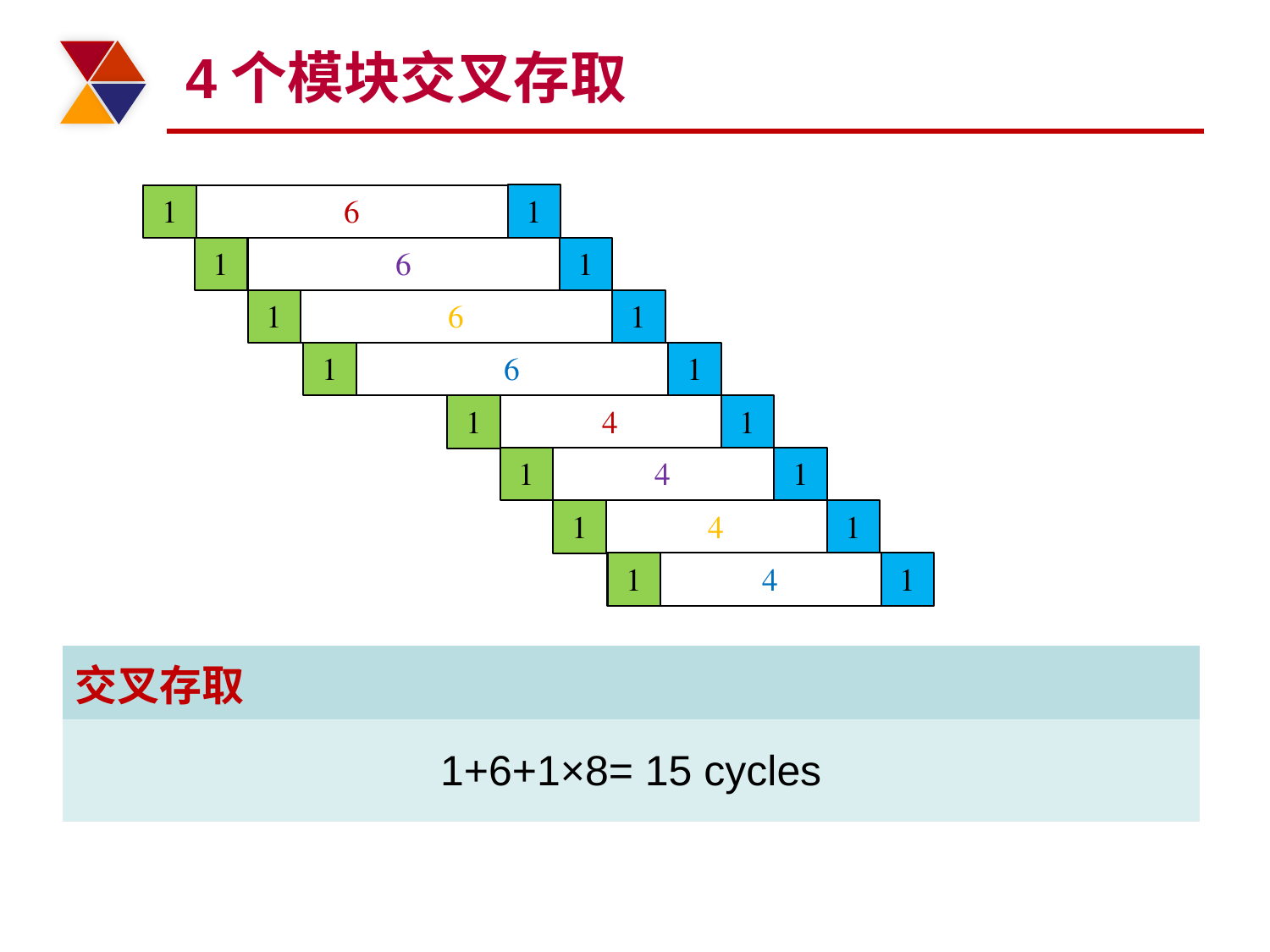

# 4个模块交叉存取
1
1
6
1
1
6
1
1
6
1
1
6
1
4
1
1
4
1
1
4
1
1
4
1
| 交叉存取 |
| --- |
| 1+6+1×8= 15 cycles |